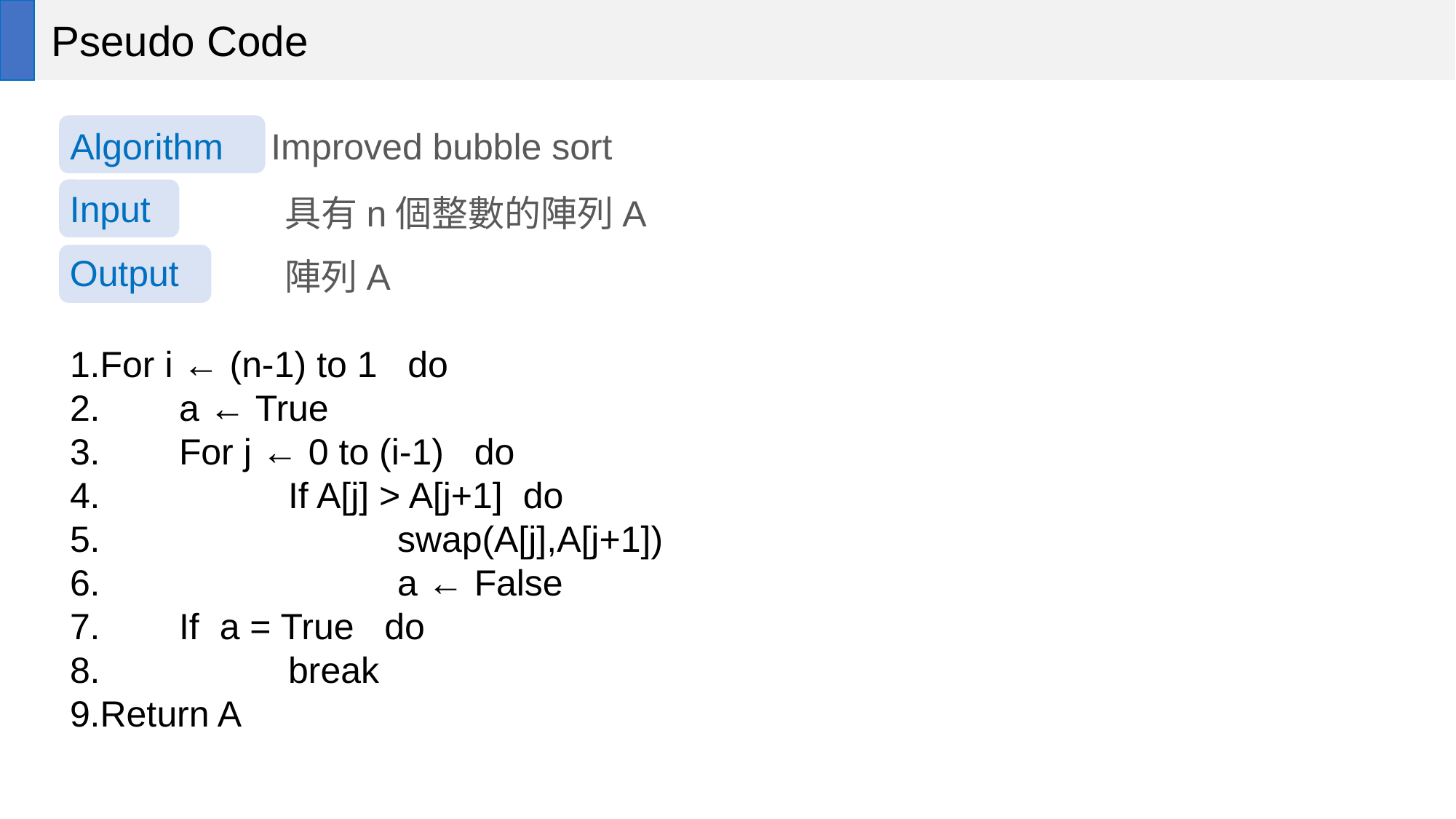

Pseudo Code

Algorithm    Improved bubble sort

Input
具有n個整數的陣列A

Output
陣列A
1.For i ← (n-1) to 1   do
2.	a ← True
3.	For j ← 0 to (i-1)   do
4.		If A[j] > A[j+1]  do
5.			swap(A[j],A[j+1])
6.			a ← False
7.	If  a = True   do
8.		break
9.Return A